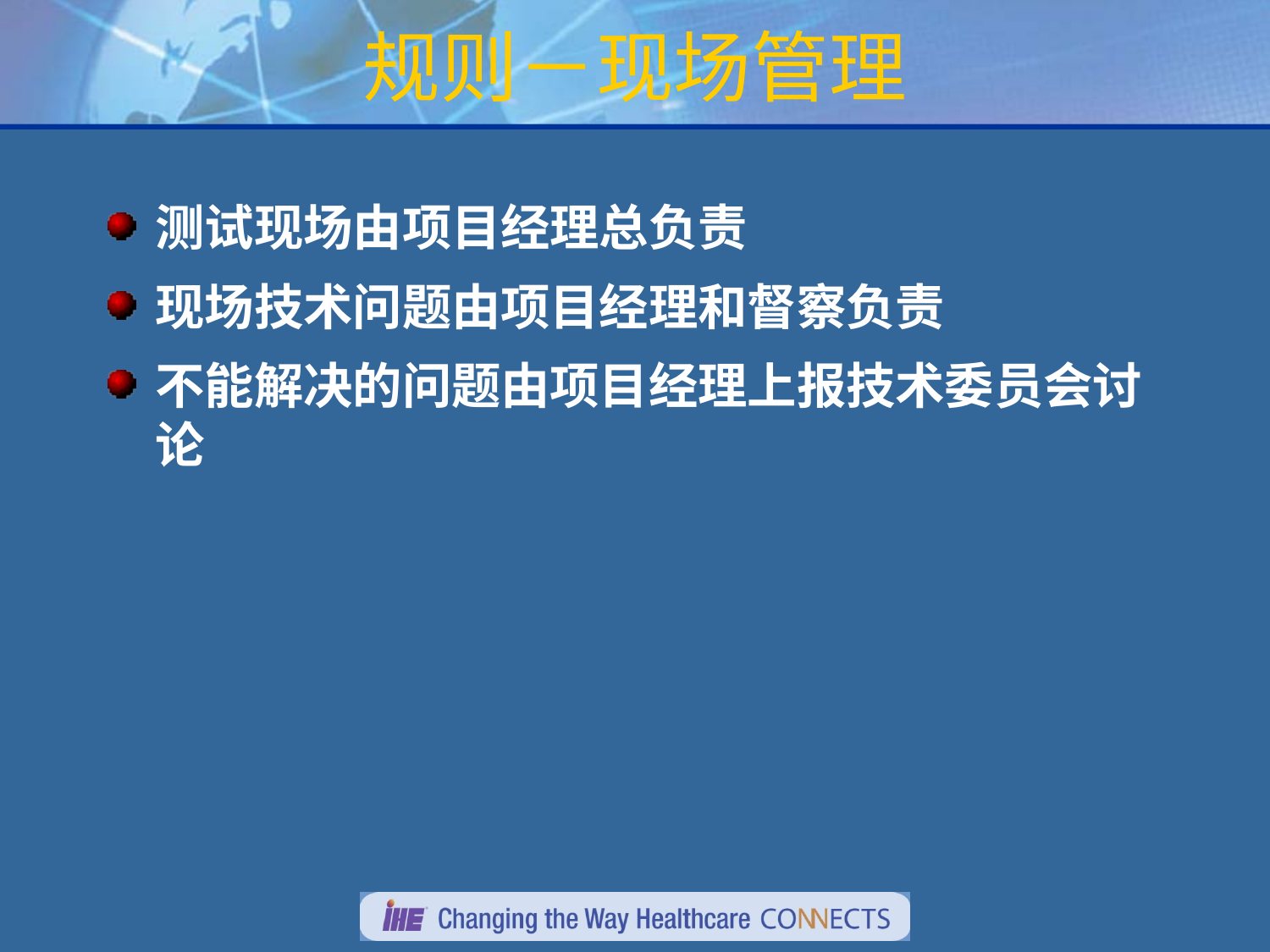

# 规则－现场管理
测试现场由项目经理总负责
现场技术问题由项目经理和督察负责
不能解决的问题由项目经理上报技术委员会讨论